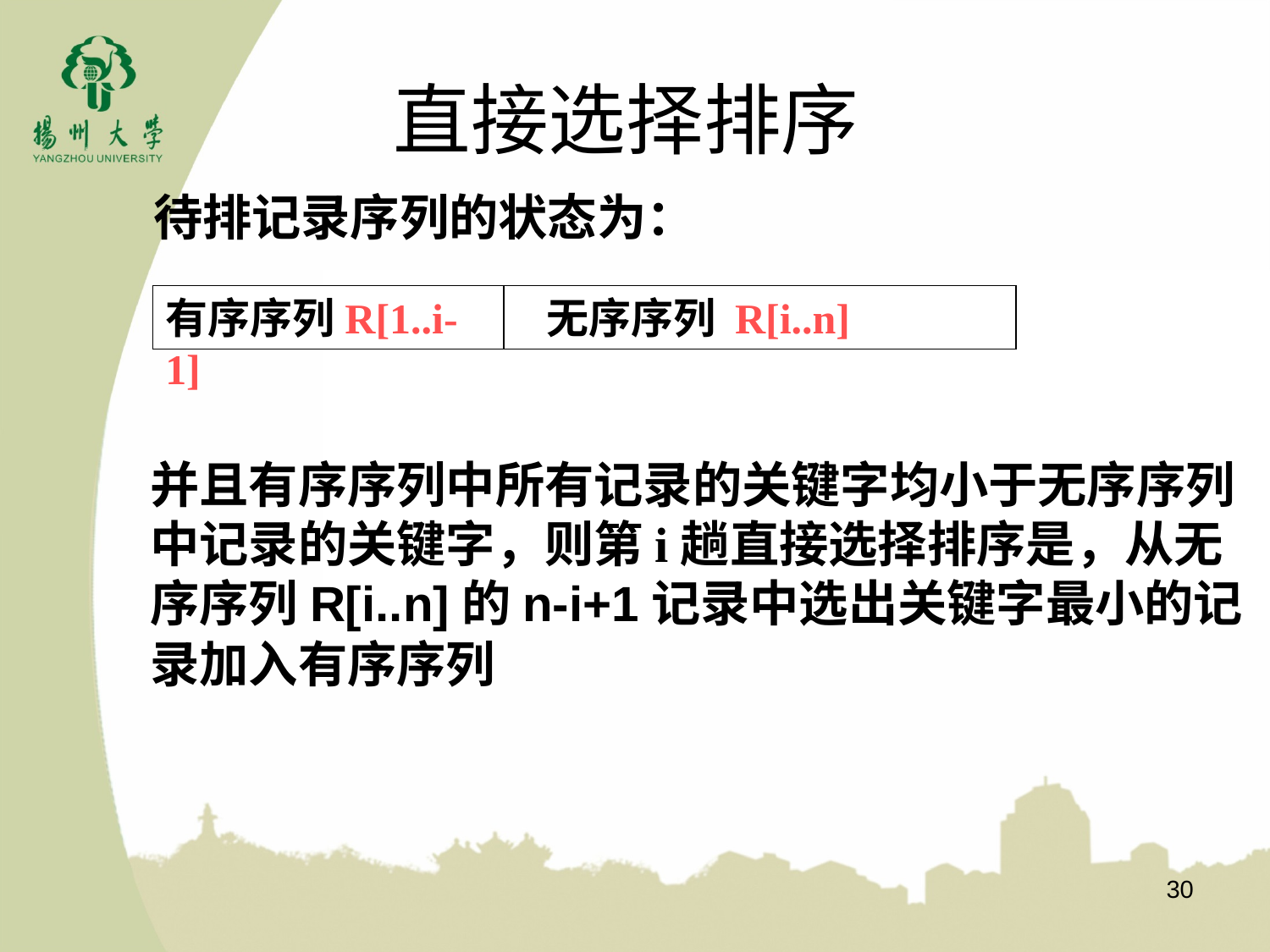

# 直接选择排序
   待排记录序列的状态为：
有序序列R[1..i-1]

  无序序列 R[i..n]

并且有序序列中所有记录的关键字均小于无序序列中记录的关键字，则第i趟直接选择排序是，从无序序列R[i..n]的n-i+1记录中选出关键字最小的记录加入有序序列
30